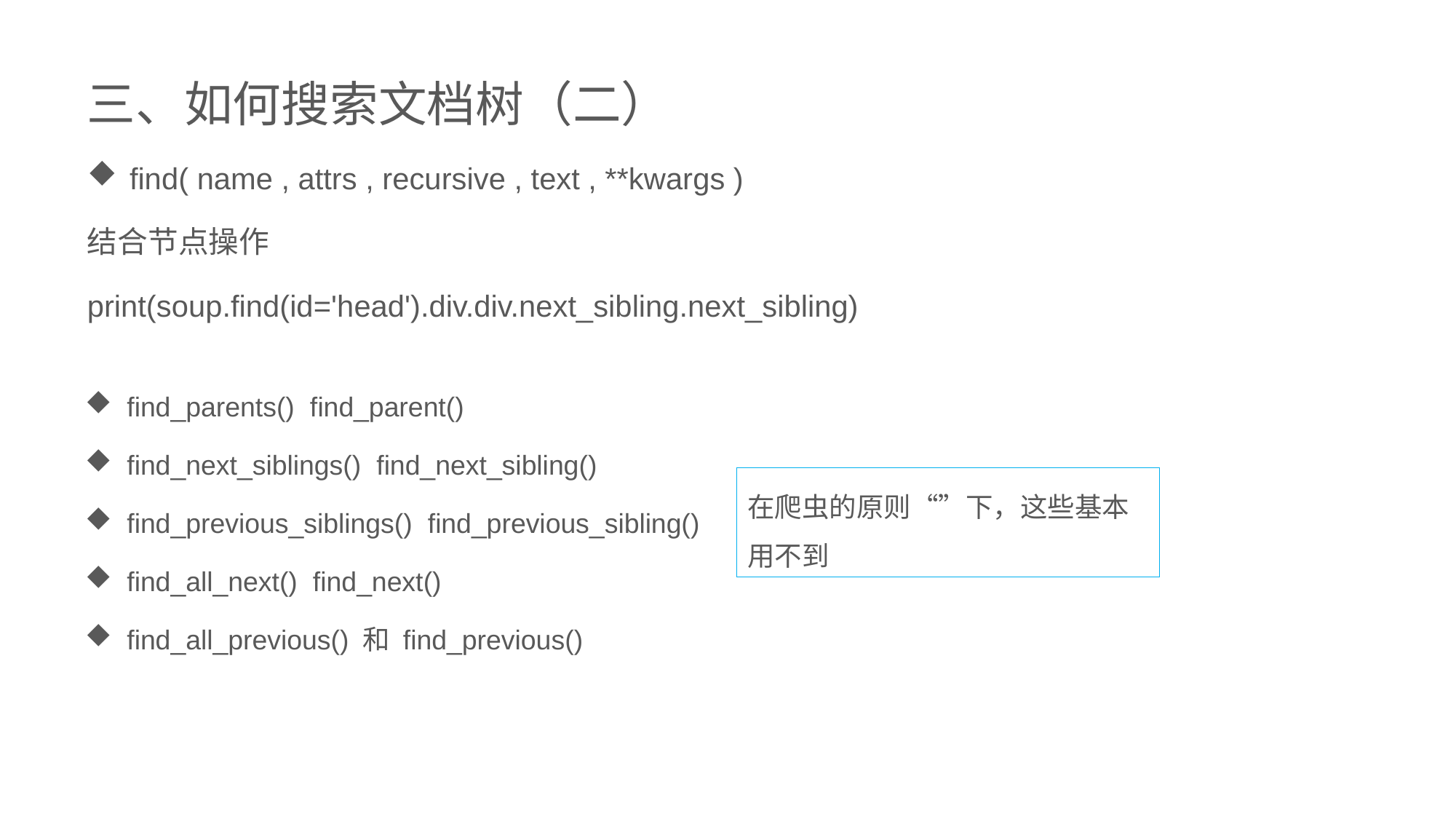

三、如何搜索文档树（二）
 find( name , attrs , recursive , text , **kwargs )
结合节点操作
print(soup.find(id='head').div.div.next_sibling.next_sibling)
 find_parents()  find_parent()
 find_next_siblings()  find_next_sibling()
 find_previous_siblings()  find_previous_sibling()
 find_all_next()  find_next()
 find_all_previous() 和 find_previous()
在爬虫的原则“”下，这些基本用不到